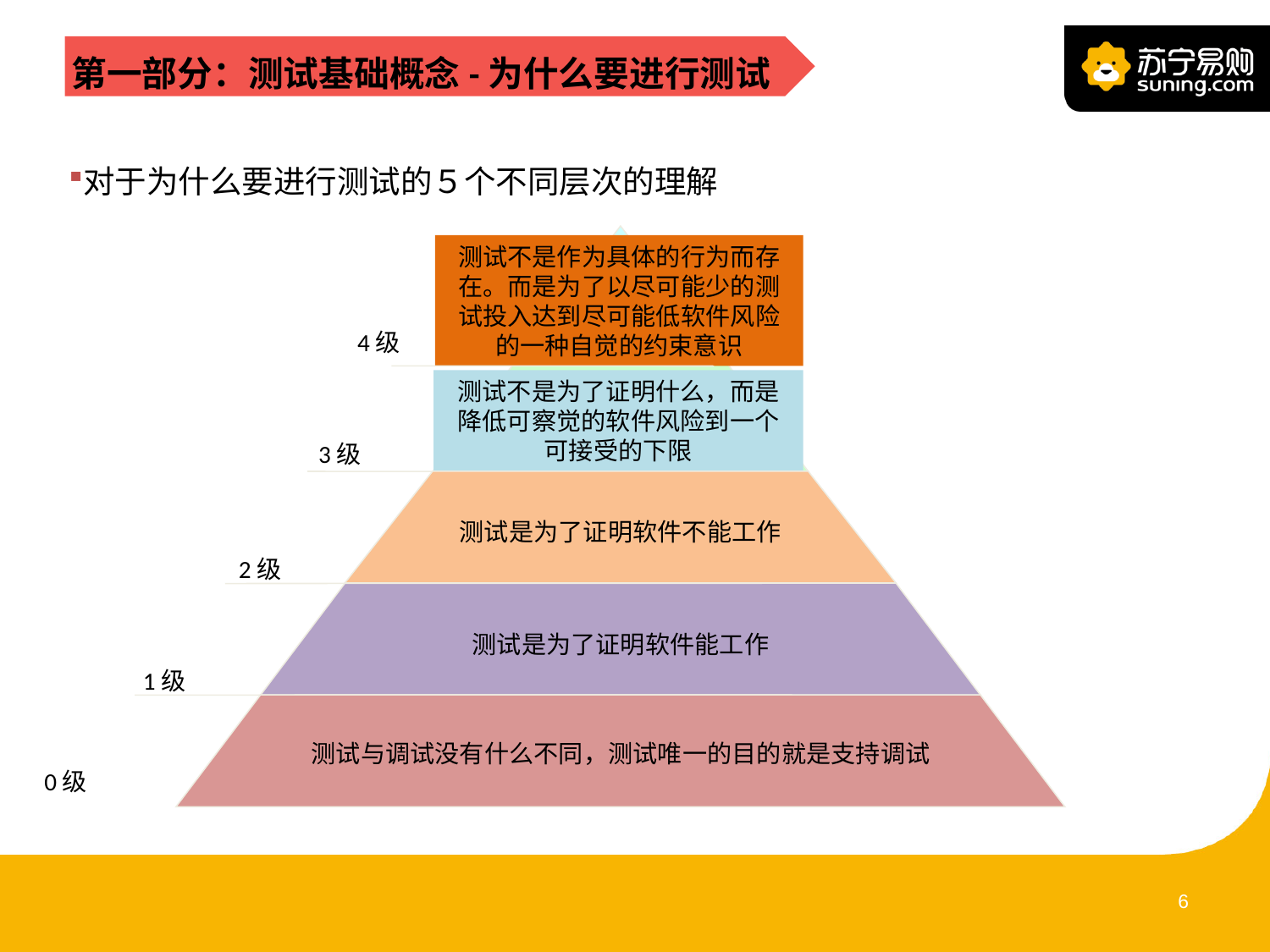

第一部分：测试基础概念-为什么要进行测试
对于为什么要进行测试的５个不同层次的理解

测试不是作为具体的行为而存在。而是为了以尽可能少的测试投入达到尽可能低软件风险的一种自觉的约束意识
4级

测试不是为了证明什么，而是降低可察觉的软件风险到一个可接受的下限
3级

测试是为了证明软件不能工作
2级

测试是为了证明软件能工作
1级

测试与调试没有什么不同，测试唯一的目的就是支持调试
0级
6